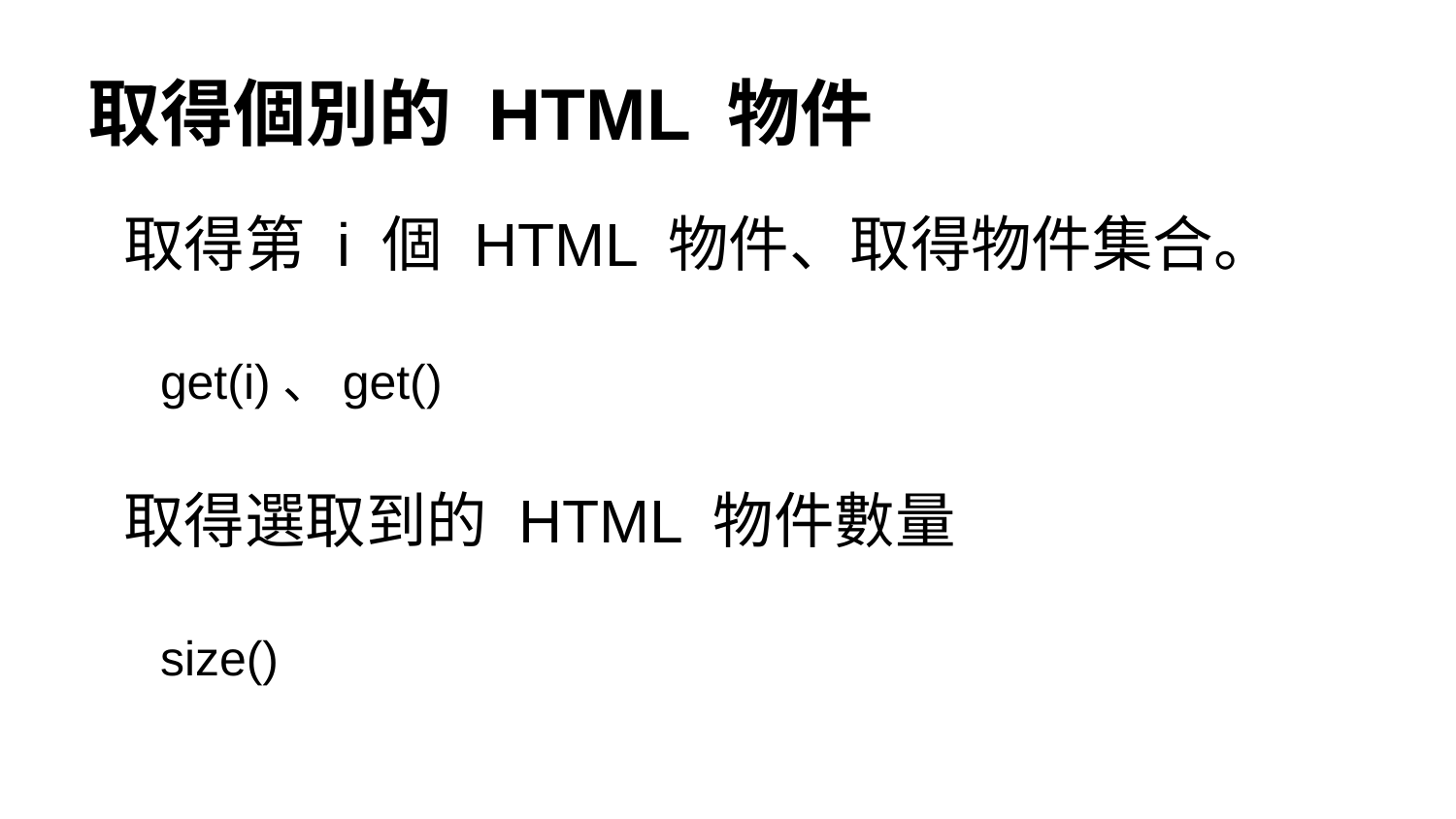

# 取得個別的 HTML 物件
取得第 i 個 HTML 物件、取得物件集合。
get(i)、get()

取得選取到的 HTML 物件數量
size()